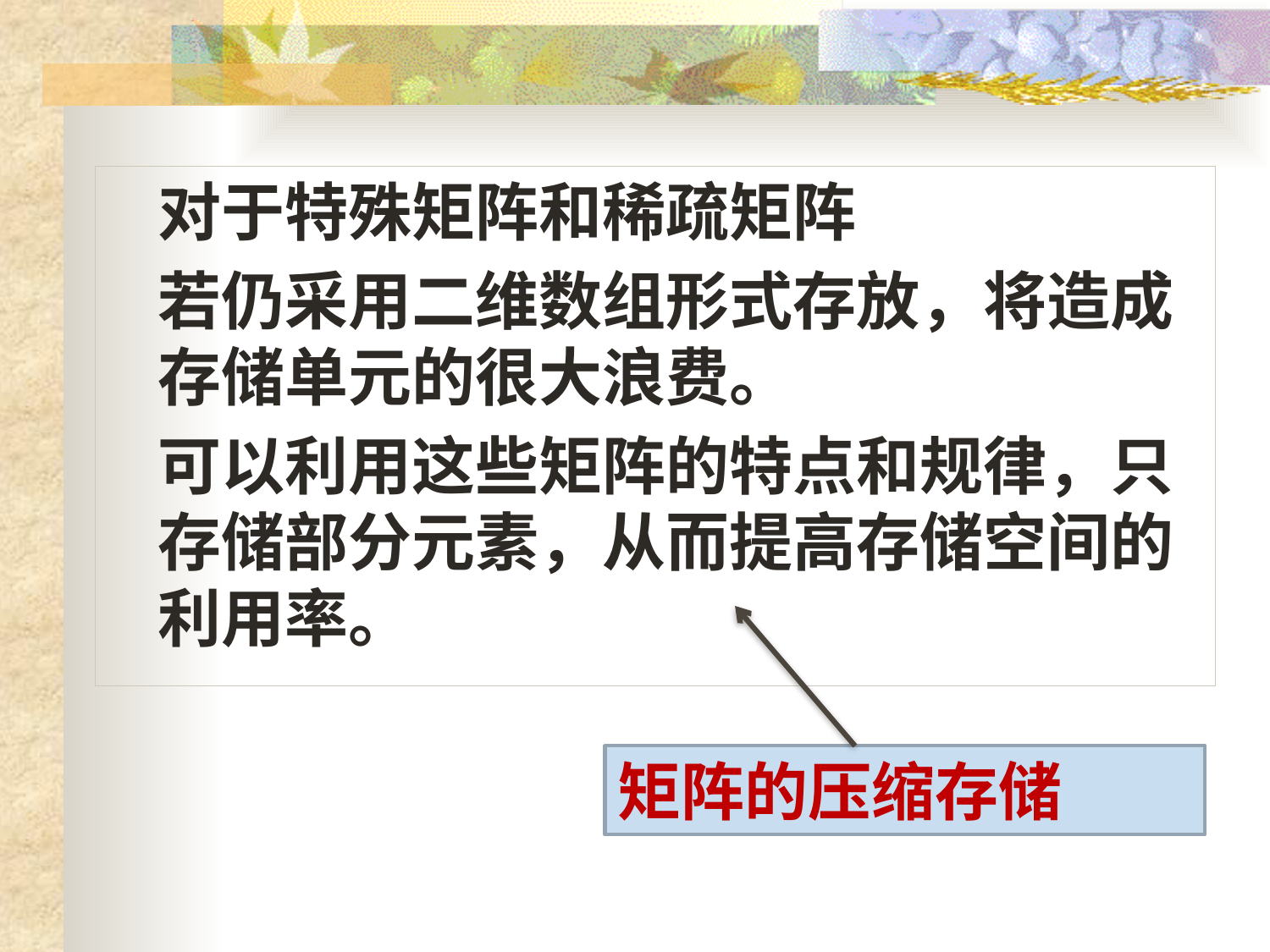

对于特殊矩阵和稀疏矩阵
若仍采用二维数组形式存放，将造成存储单元的很大浪费。
可以利用这些矩阵的特点和规律，只存储部分元素，从而提高存储空间的利用率。
矩阵的压缩存储